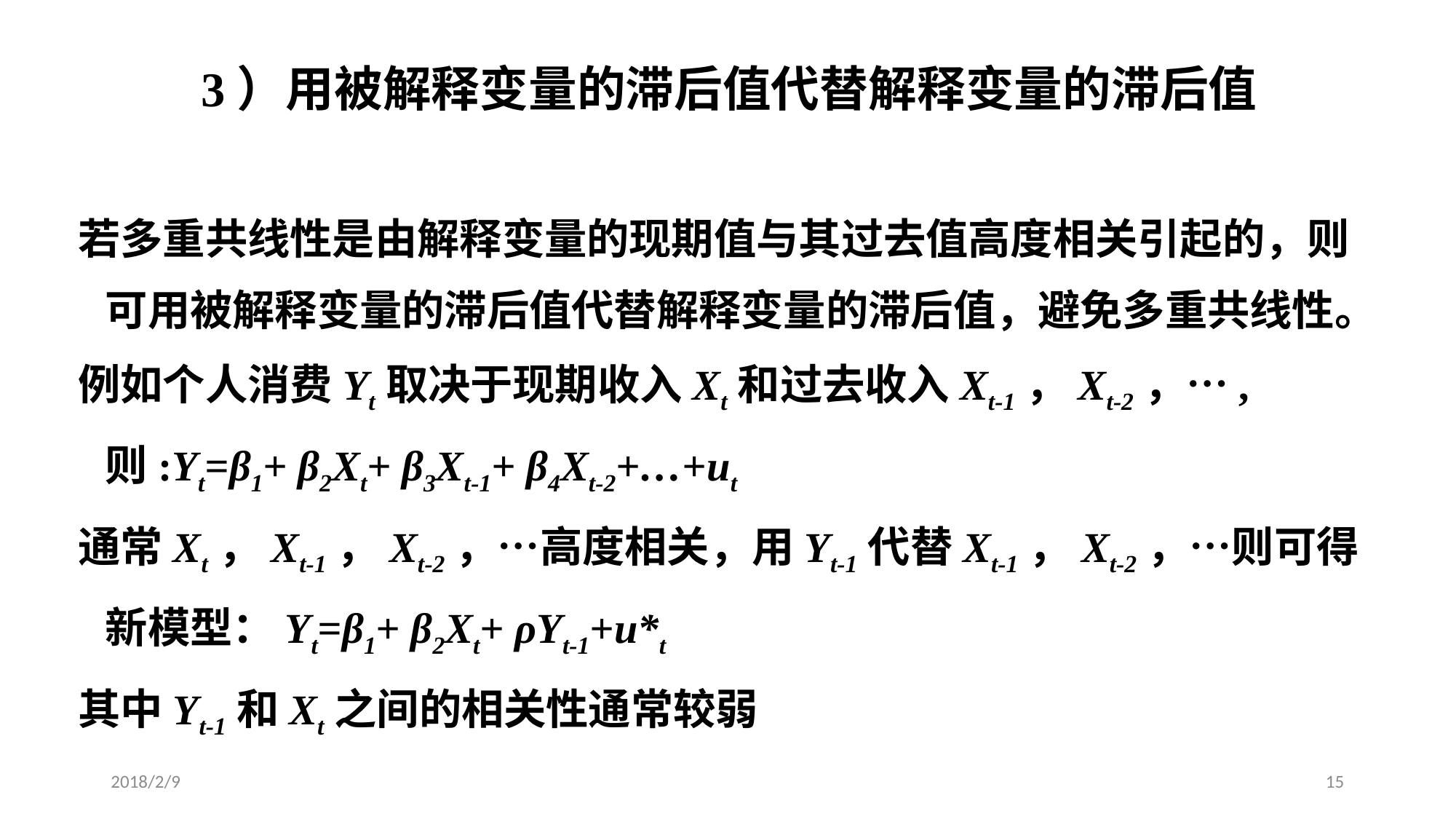

# 3）用被解释变量的滞后值代替解释变量的滞后值
若多重共线性是由解释变量的现期值与其过去值高度相关引起的，则可用被解释变量的滞后值代替解释变量的滞后值，避免多重共线性。
例如个人消费Yt取决于现期收入Xt和过去收入Xt-1，Xt-2，…,则:Yt=β1+ β2Xt+ β3Xt-1+ β4Xt-2+…+ut
通常Xt，Xt-1，Xt-2，…高度相关，用Yt-1代替Xt-1，Xt-2，…则可得新模型：Yt=β1+ β2Xt+ ρYt-1+u*t
其中Yt-1和Xt之间的相关性通常较弱
2018/2/9
15